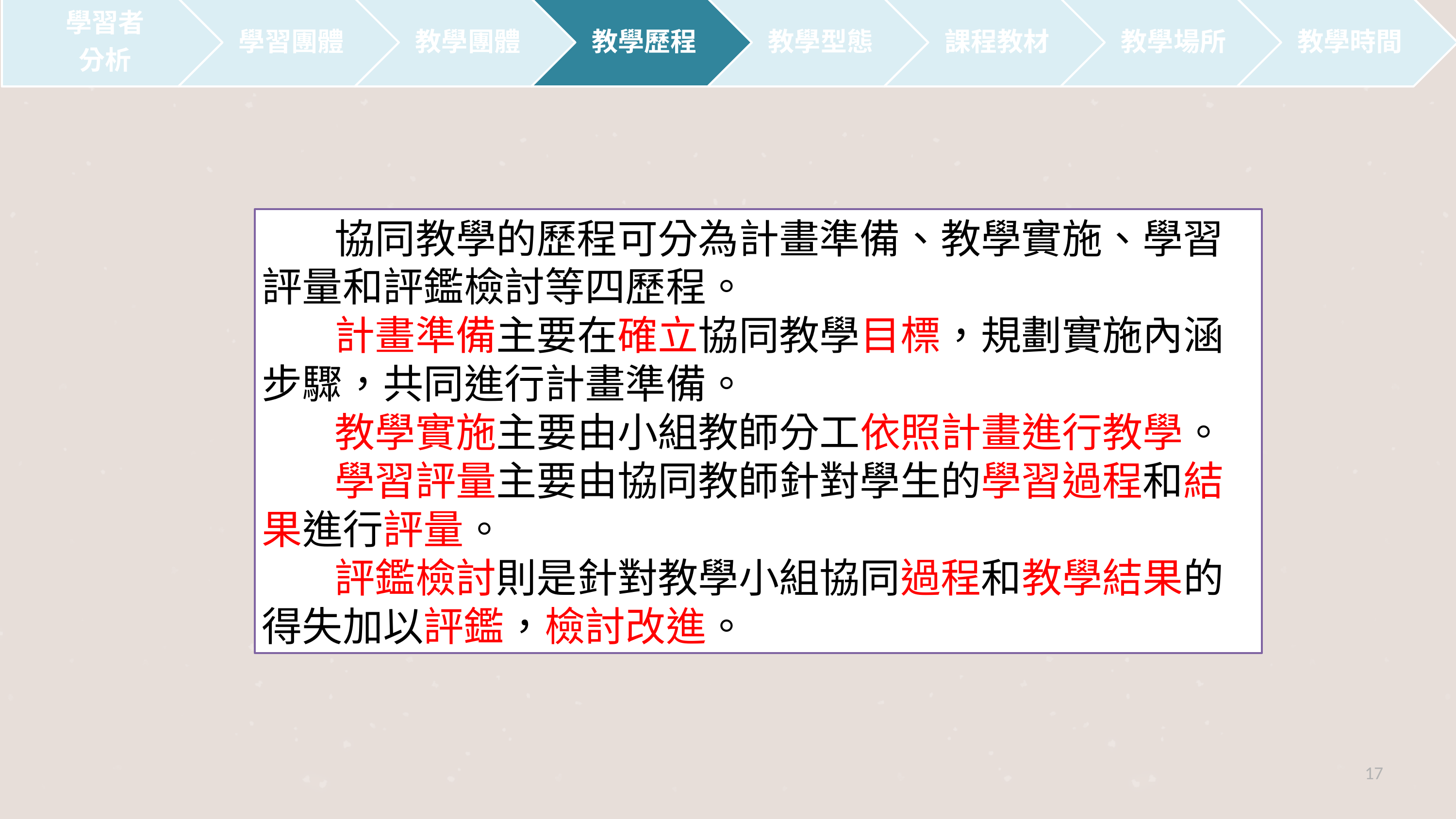

學習者
分析
學習團體
教學團體
教學歷程
教學型態
課程教材
教學場所
教學時間
	協同教學的歷程可分為計畫準備、教學實施、學習評量和評鑑檢討等四歷程。
	計畫準備主要在確立協同教學目標，規劃實施內涵步驟，共同進行計畫準備。
	教學實施主要由小組教師分工依照計畫進行教學。	學習評量主要由協同教師針對學生的學習過程和結果進行評量。
	評鑑檢討則是針對教學小組協同過程和教學結果的得失加以評鑑，檢討改進。
17